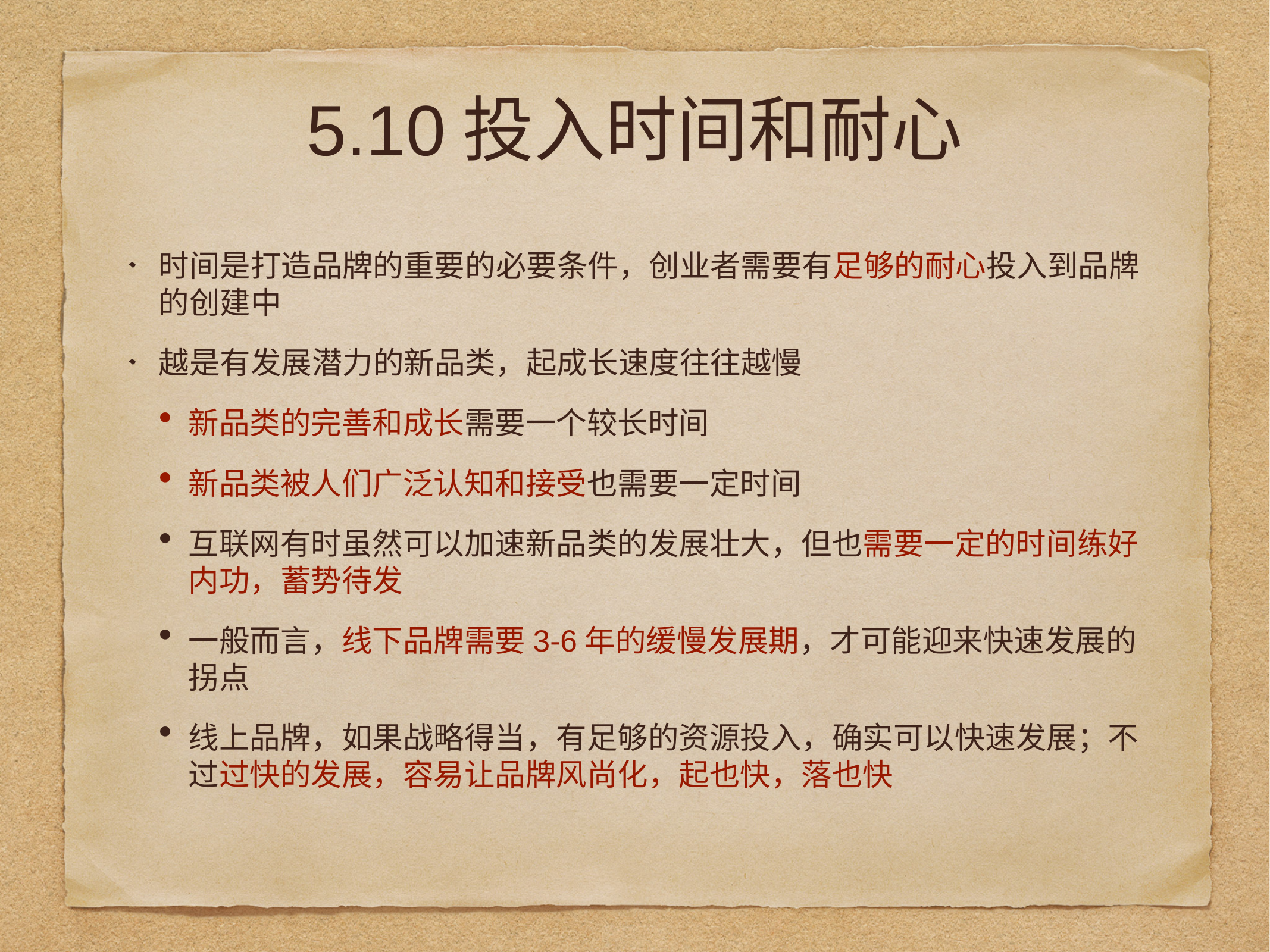

# 5.10投入时间和耐心
时间是打造品牌的重要的必要条件，创业者需要有足够的耐心投入到品牌的创建中
越是有发展潜力的新品类，起成长速度往往越慢
新品类的完善和成长需要一个较长时间
新品类被人们广泛认知和接受也需要一定时间
互联网有时虽然可以加速新品类的发展壮大，但也需要一定的时间练好内功，蓄势待发
一般而言，线下品牌需要3-6年的缓慢发展期，才可能迎来快速发展的拐点
线上品牌，如果战略得当，有足够的资源投入，确实可以快速发展；不过过快的发展，容易让品牌风尚化，起也快，落也快